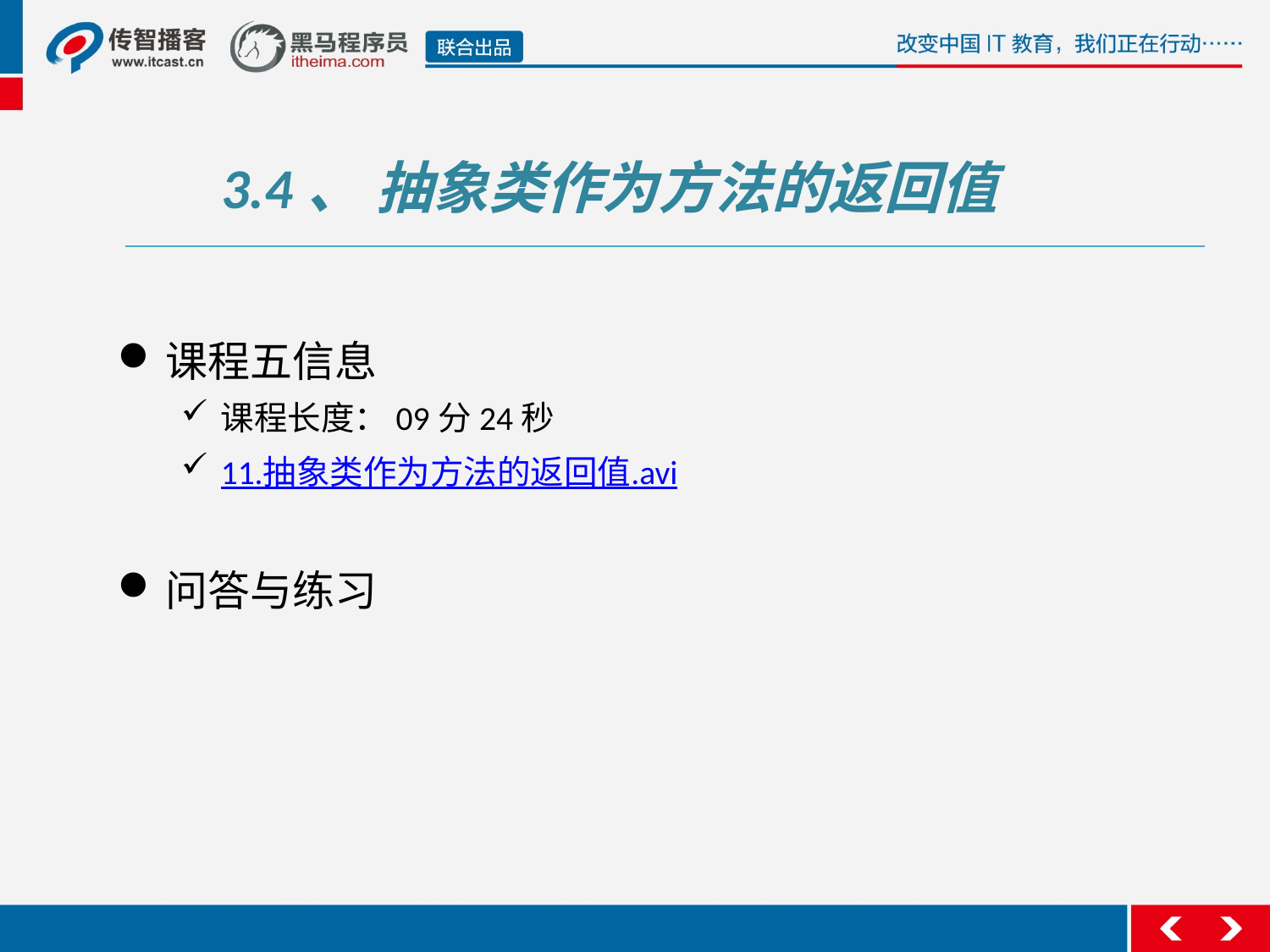

3.4、 抽象类作为方法的返回值

课程五信息
课程长度：09分24秒
11.抽象类作为方法的返回值.avi

问答与练习